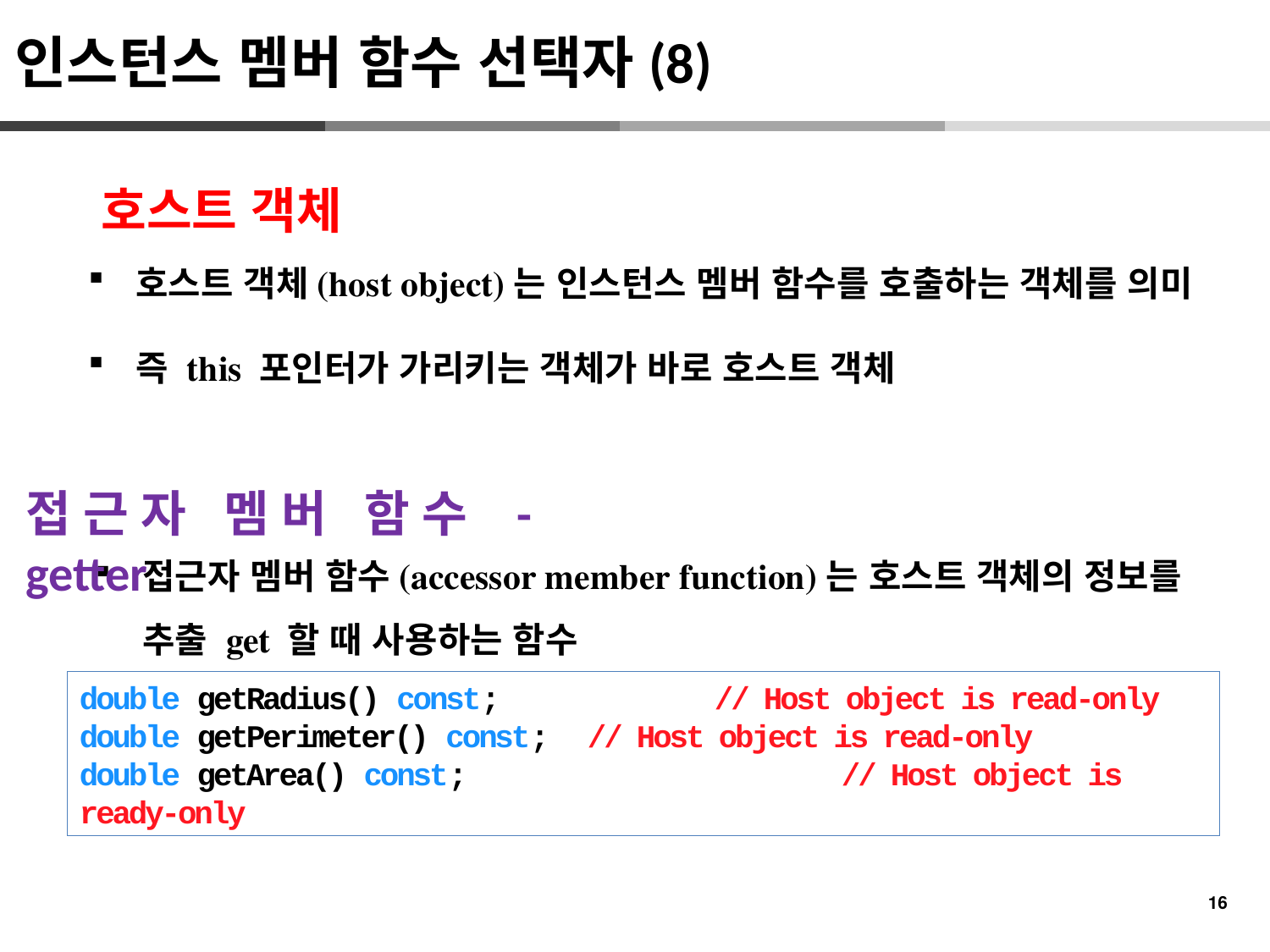

인스턴스 멤버 함수 선택자(8)
호스트 객체
호스트 객체(host object)는 인스턴스 멤버 함수를 호출하는 객체를 의미
즉 this 포인터가 가리키는 객체가 바로 호스트 객체
접근자 멤버 함수 - getter
접근자 멤버 함수(accessor member function)는 호스트 객체의 정보를 추출 get 할 때 사용하는 함수
double getRadius() const;		// Host object is read-only
double getPerimeter() const; 	// Host object is read-only
double getArea() const;	 		// Host object is ready-only